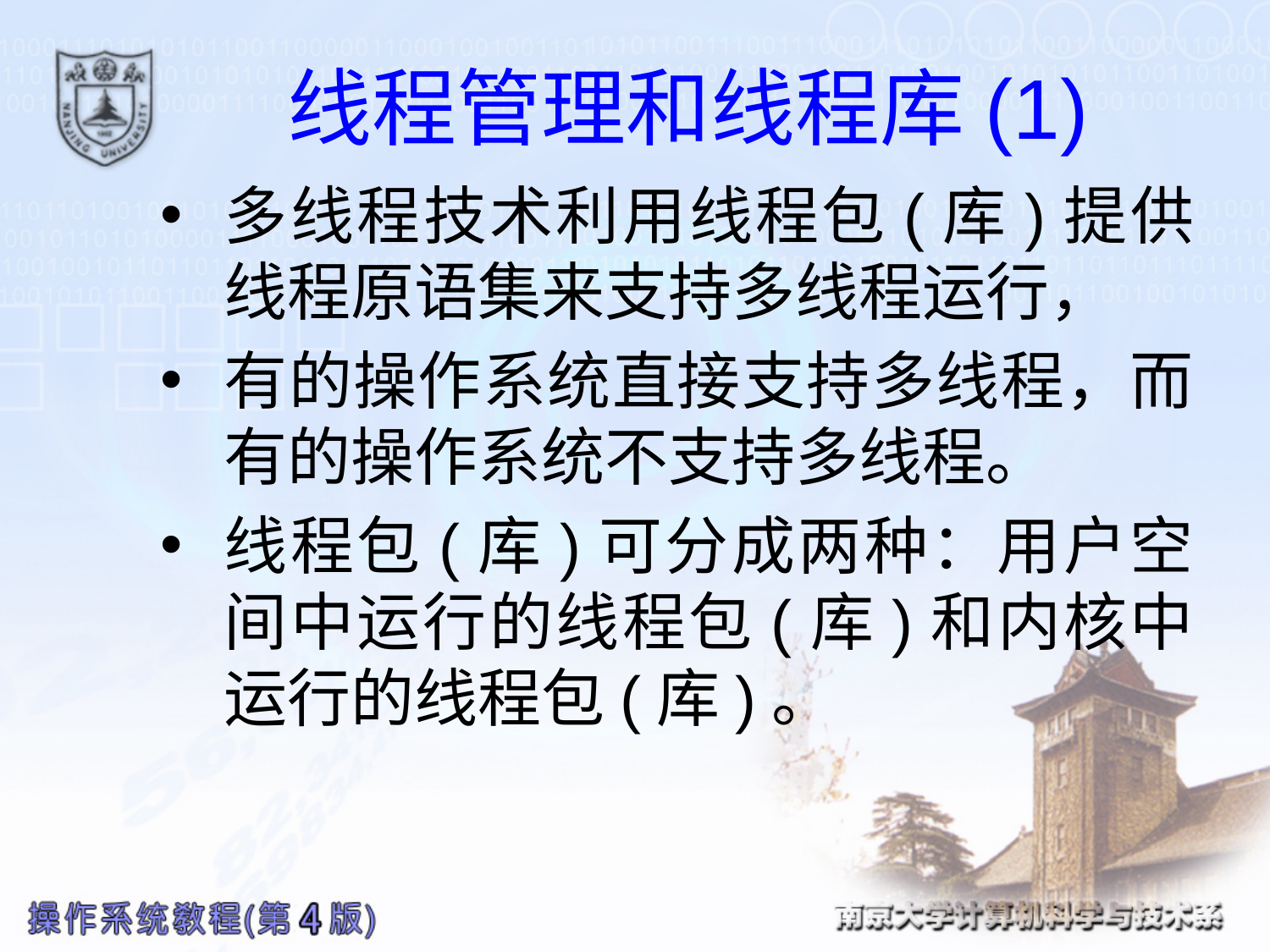

线程管理和线程库(1)
多线程技术利用线程包(库)提供线程原语集来支持多线程运行，
有的操作系统直接支持多线程，而有的操作系统不支持多线程。
线程包(库)可分成两种：用户空间中运行的线程包(库)和内核中运行的线程包(库)。